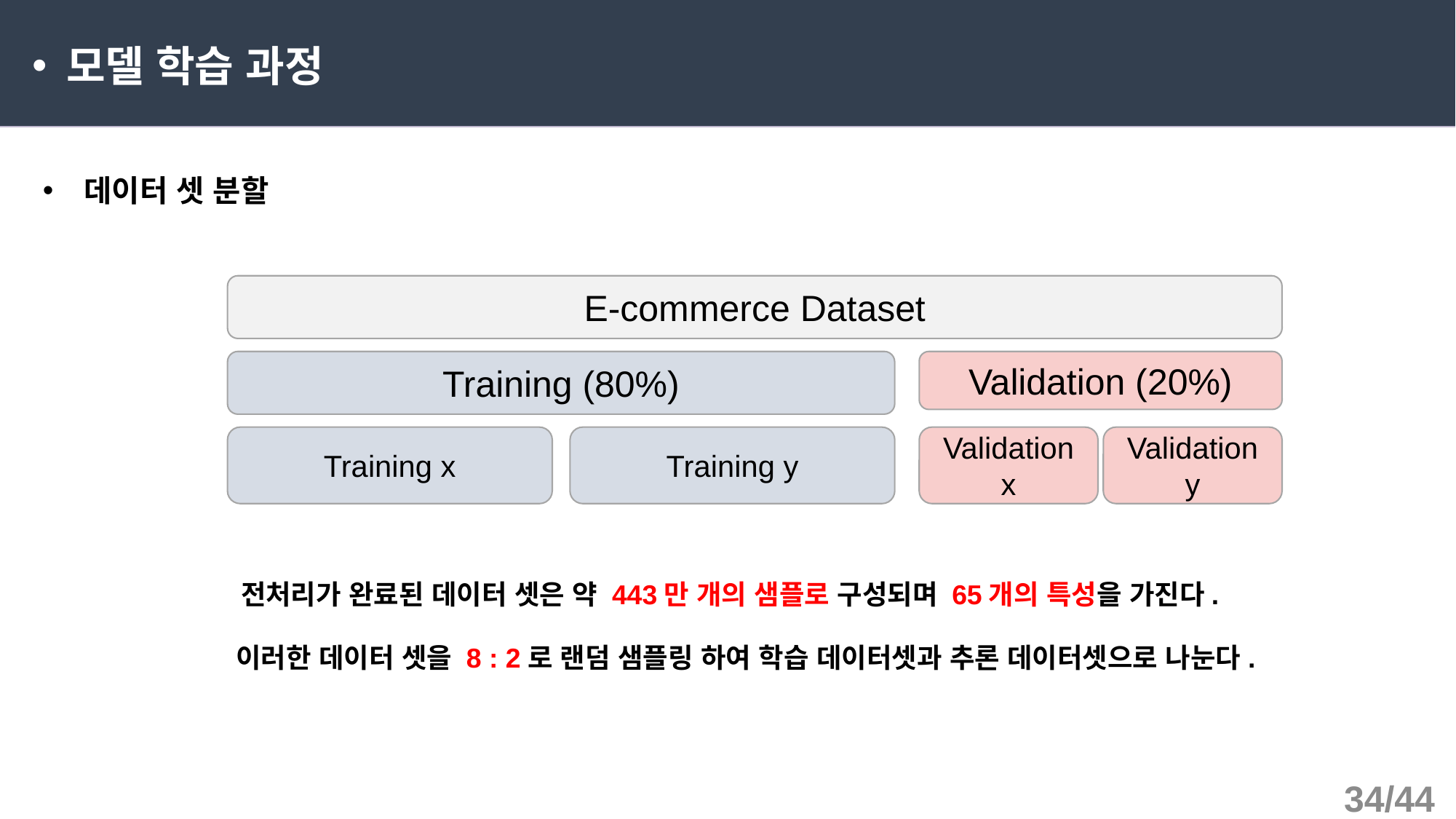

모델 학습 과정
데이터 셋 분할
E-commerce Dataset
Training (80%)
Validation (20%)
Training x
Training y
Validation x
Validation y
전처리가 완료된 데이터 셋은 약 443만 개의 샘플로 구성되며 65개의 특성을 가진다.
이러한 데이터 셋을 8 : 2로 랜덤 샘플링 하여 학습 데이터셋과 추론 데이터셋으로 나눈다.
34/44